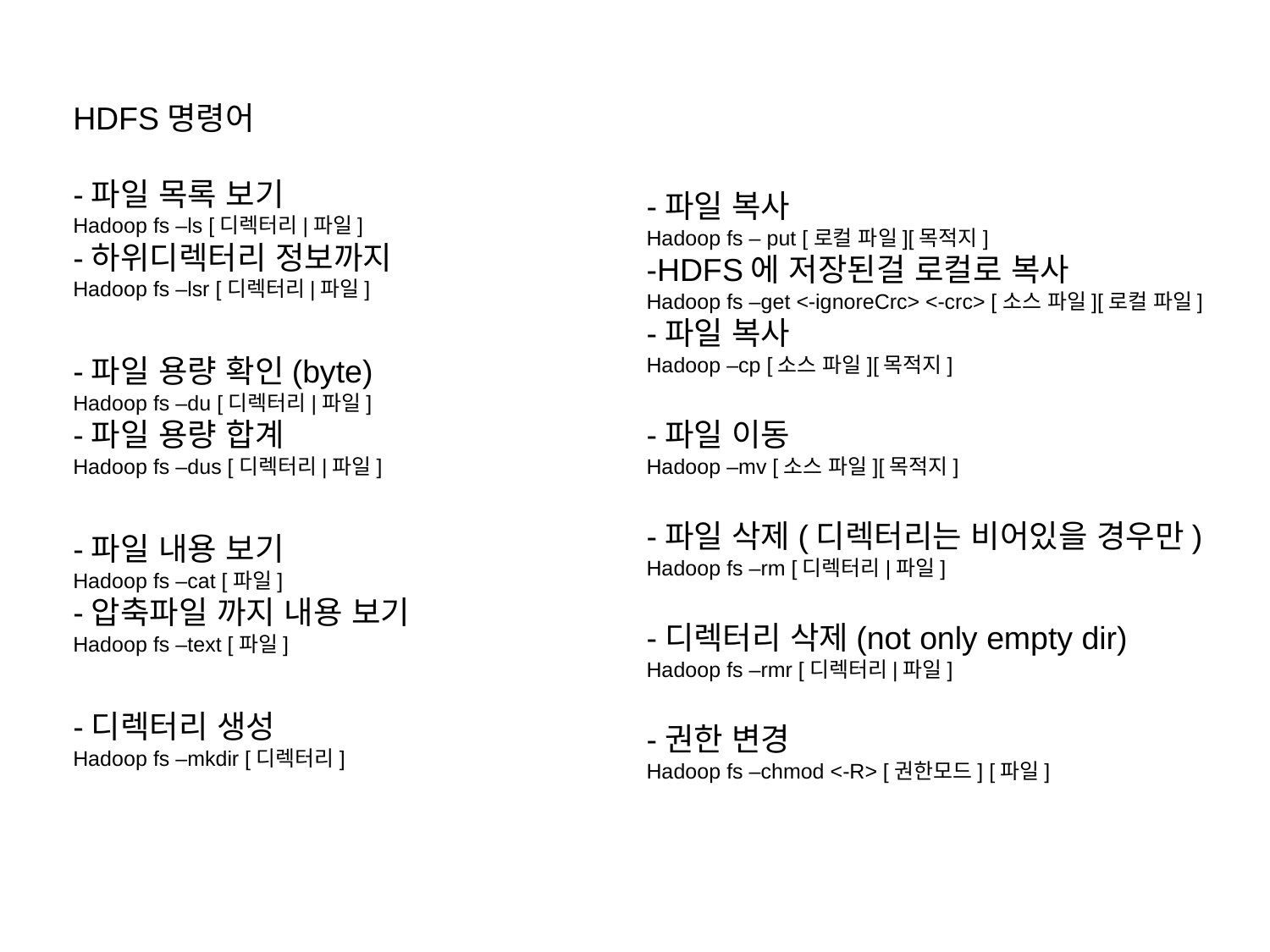

HDFS명령어

-파일 목록 보기
Hadoop fs –ls [디렉터리|파일]
-하위디렉터리 정보까지
Hadoop fs –lsr [디렉터리|파일]

-파일 용량 확인(byte)
Hadoop fs –du [디렉터리|파일]
-파일 용량 합계
Hadoop fs –dus [디렉터리|파일]

-파일 내용 보기
Hadoop fs –cat [파일]
-압축파일 까지 내용 보기
Hadoop fs –text [파일]

-디렉터리 생성
Hadoop fs –mkdir [디렉터리]
-파일 복사
Hadoop fs – put [로컬 파일][목적지]
-HDFS에 저장된걸 로컬로 복사
Hadoop fs –get <-ignoreCrc> <-crc> [소스 파일][로컬 파일]
-파일 복사
Hadoop –cp [소스 파일][목적지]

-파일 이동
Hadoop –mv [소스 파일][목적지]

-파일 삭제(디렉터리는 비어있을 경우만)
Hadoop fs –rm [디렉터리|파일]

-디렉터리 삭제(not only empty dir)
Hadoop fs –rmr [디렉터리|파일]

-권한 변경
Hadoop fs –chmod <-R> [권한모드] [파일]